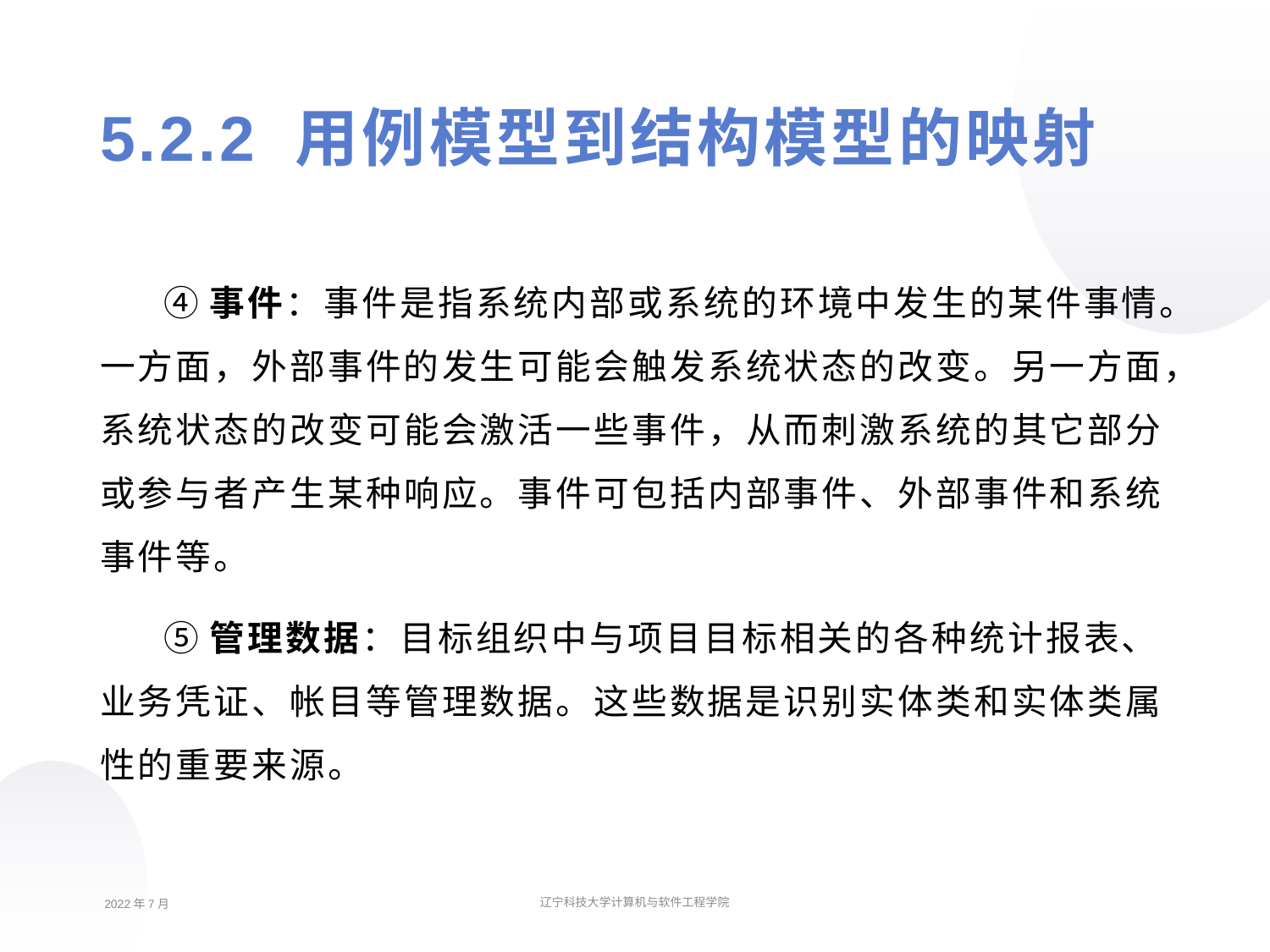

5.2.2 用例模型到结构模型的映射
④事件：事件是指系统内部或系统的环境中发生的某件事情。一方面，外部事件的发生可能会触发系统状态的改变。另一方面，系统状态的改变可能会激活一些事件，从而刺激系统的其它部分或参与者产生某种响应。事件可包括内部事件、外部事件和系统事件等。
⑤管理数据：目标组织中与项目目标相关的各种统计报表、业务凭证、帐目等管理数据。这些数据是识别实体类和实体类属性的重要来源。

2022年7月
辽宁科技大学计算机与软件工程学院
68